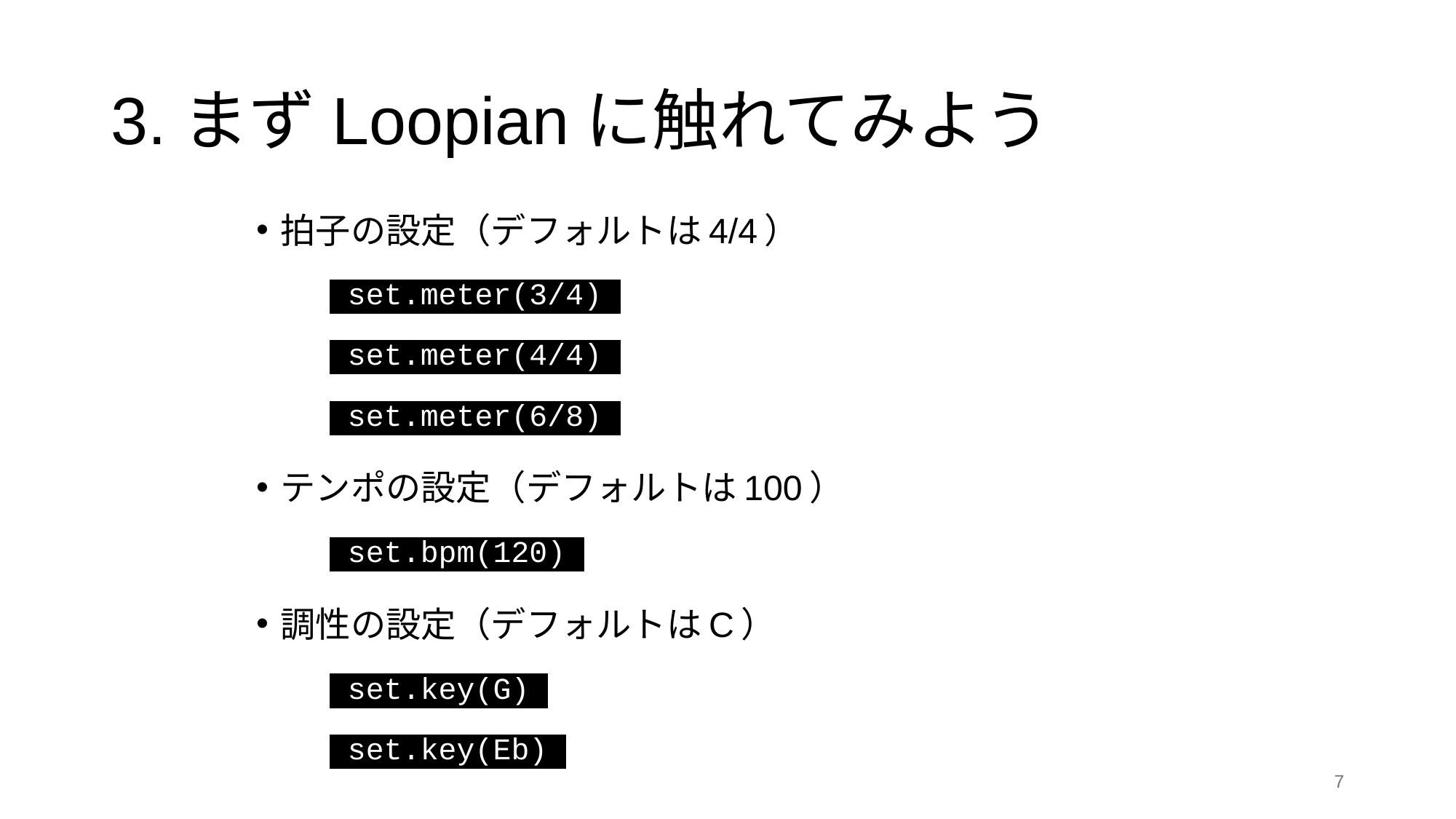

# 3.まずLoopianに触れてみよう
拍子の設定（デフォルトは4/4）
 set.meter(3/4)
 set.meter(4/4)
 set.meter(6/8)
テンポの設定（デフォルトは100）
 set.bpm(120)
調性の設定（デフォルトはC）
 set.key(G)
 set.key(Eb)
7